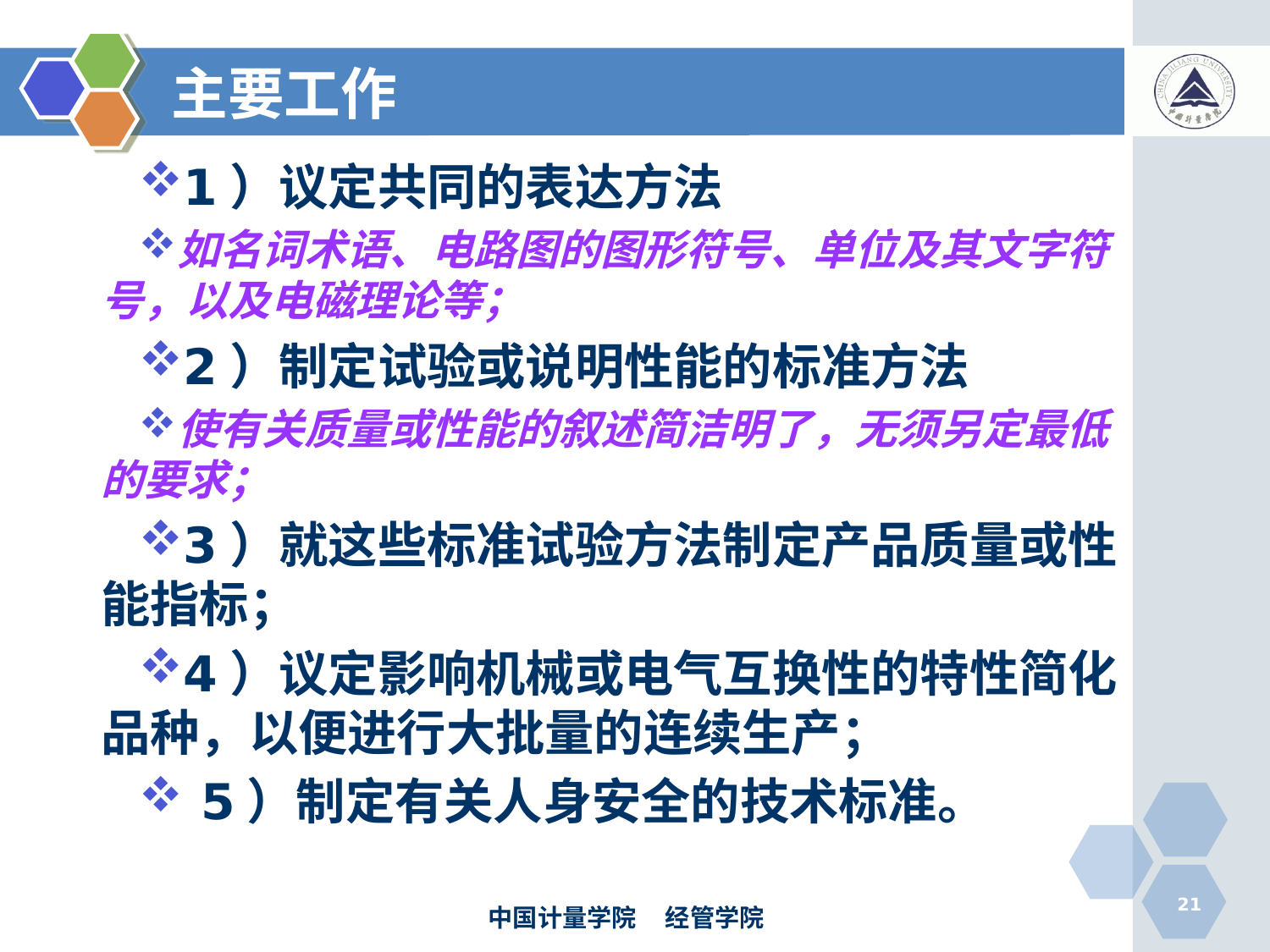

# 主要工作
1）议定共同的表达方法
如名词术语、电路图的图形符号、单位及其文字符号，以及电磁理论等；
2）制定试验或说明性能的标准方法
使有关质量或性能的叙述简洁明了，无须另定最低的要求；
3）就这些标准试验方法制定产品质量或性能指标；
4）议定影响机械或电气互换性的特性简化品种，以便进行大批量的连续生产；
 5）制定有关人身安全的技术标准。
21
中国计量学院     经管学院